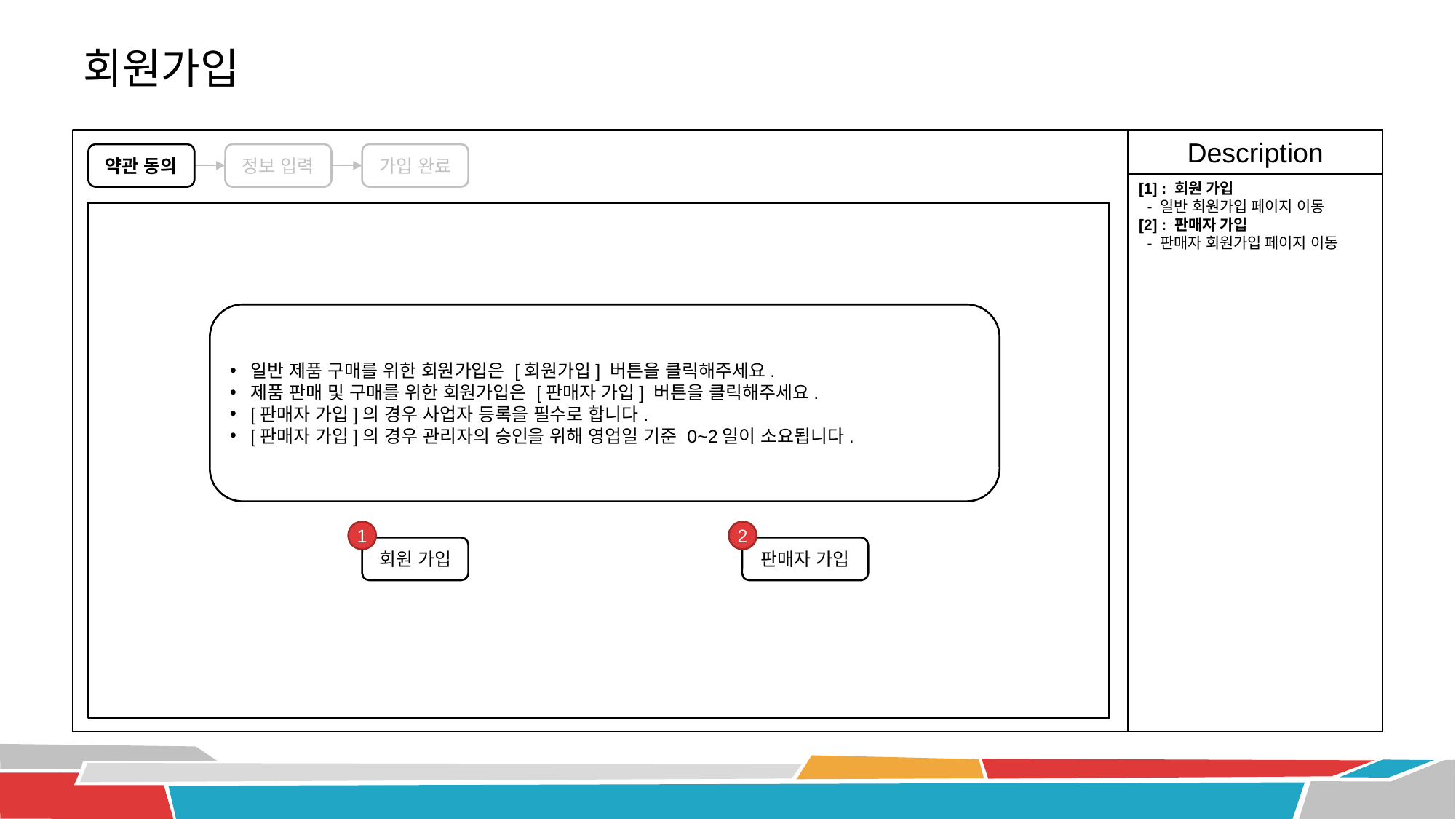

# 회원가입

Description
약관 동의
정보 입력
가입 완료
[1] : 회원 가입
  - 일반 회원가입 페이지 이동
[2] : 판매자 가입
  - 판매자 회원가입 페이지 이동

일반 제품 구매를 위한 회원가입은 [회원가입] 버튼을 클릭해주세요.
제품 판매 및 구매를 위한 회원가입은 [판매자 가입] 버튼을 클릭해주세요.
[판매자 가입]의 경우 사업자 등록을 필수로 합니다.
[판매자 가입]의 경우 관리자의 승인을 위해 영업일 기준 0~2일이 소요됩니다.
1
2
회원 가입
판매자 가입